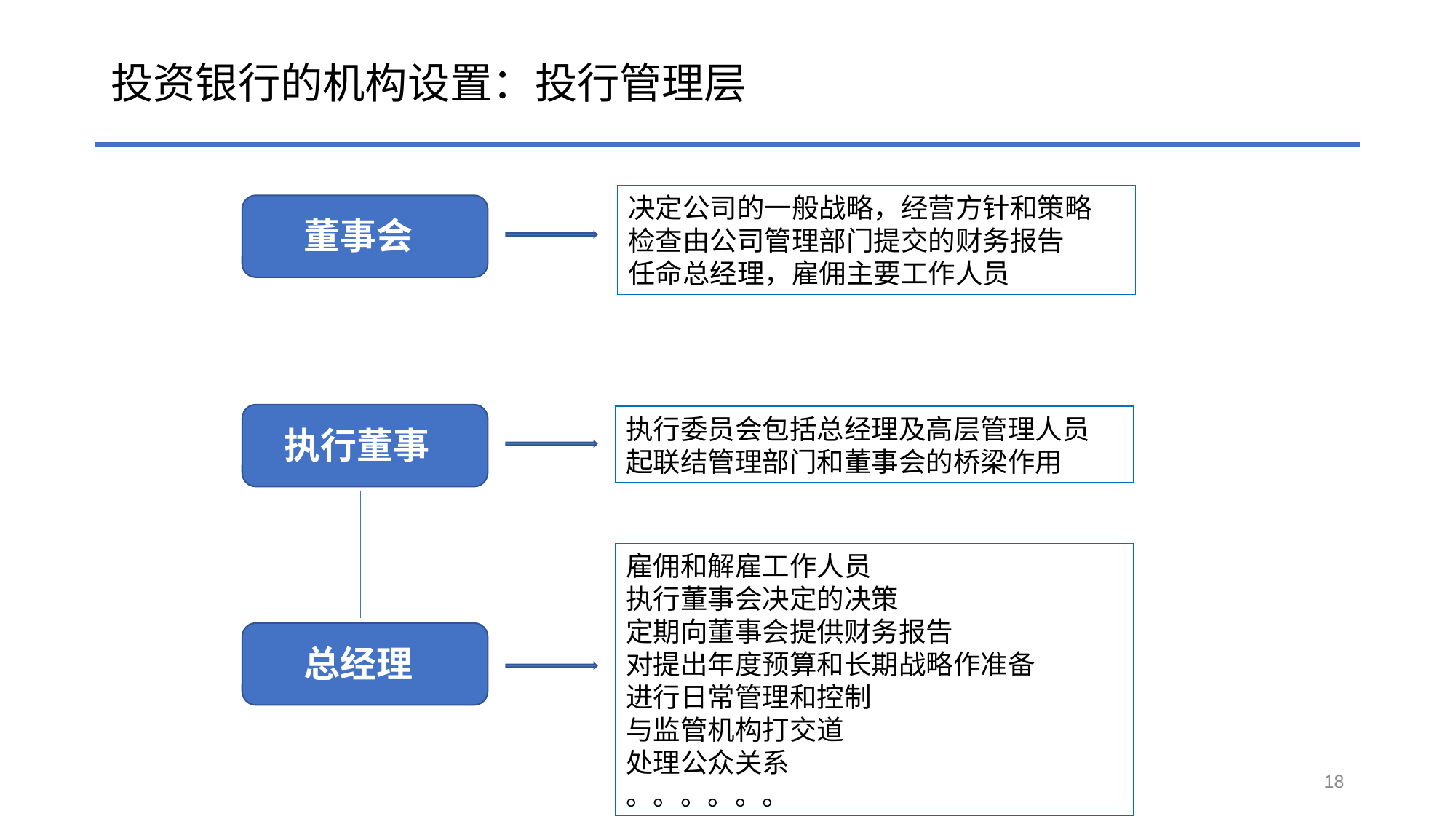

# 投资银行的机构设置：投行管理层
决定公司的一般战略，经营方针和策略
检查由公司管理部门提交的财务报告
任命总经理，雇佣主要工作人员

董事会

执行董事
执行委员会包括总经理及高层管理人员
起联结管理部门和董事会的桥梁作用

雇佣和解雇工作人员
执行董事会决定的决策
定期向董事会提供财务报告
对提出年度预算和长期战略作准备
进行日常管理和控制
与监管机构打交道
处理公众关系
。。。。。。

总经理

18